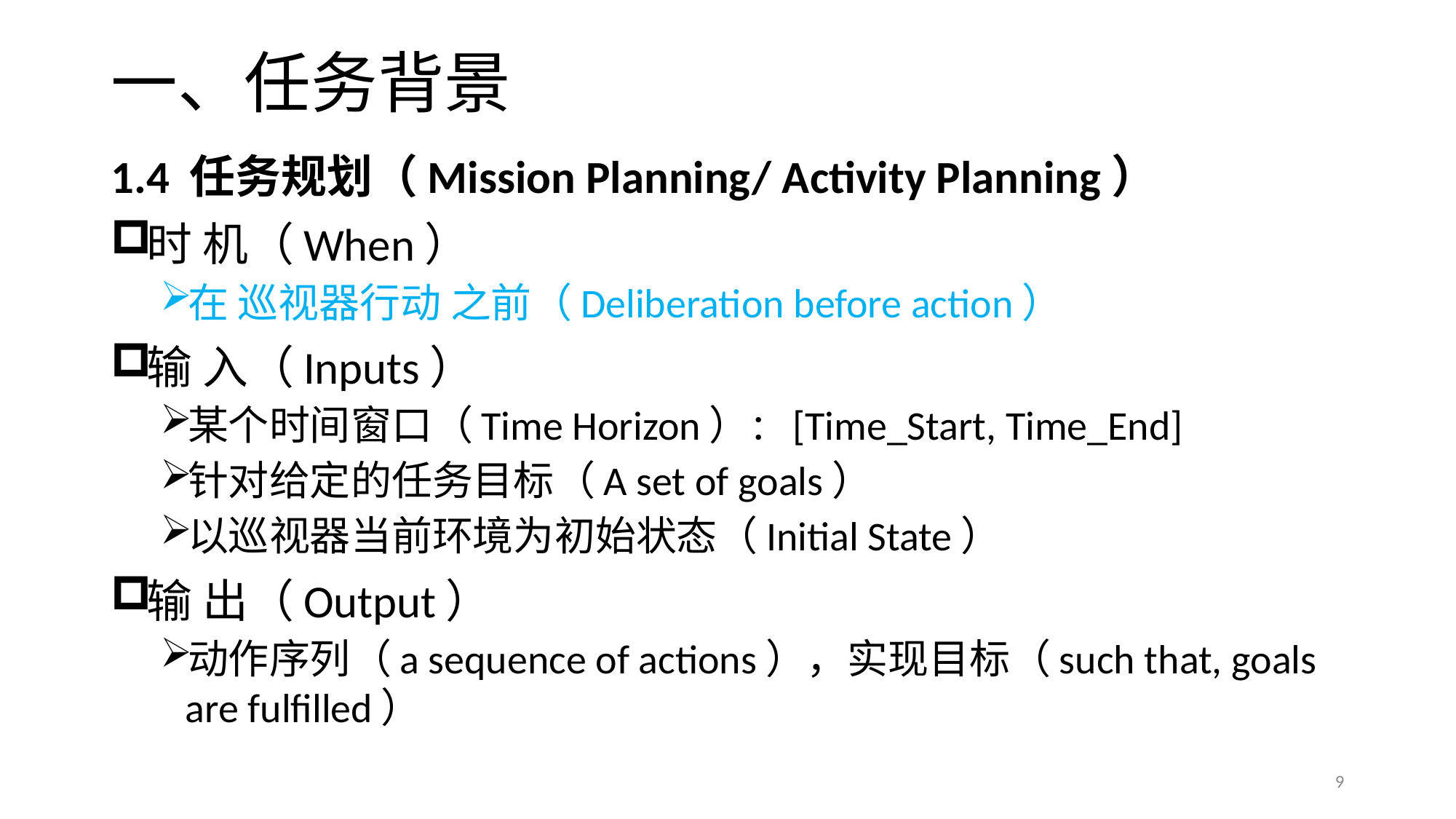

# 一、任务背景
1.4 任务规划（Mission Planning/ Activity Planning）
时 机（When）
在 巡视器行动 之前（Deliberation before action）
输 入（Inputs）
某个时间窗口（Time Horizon）：[Time_Start, Time_End]
针对给定的任务目标（A set of goals）
以巡视器当前环境为初始状态（Initial State）
输 出（Output）
动作序列（a sequence of actions），实现目标（such that, goals are fulfilled）

9